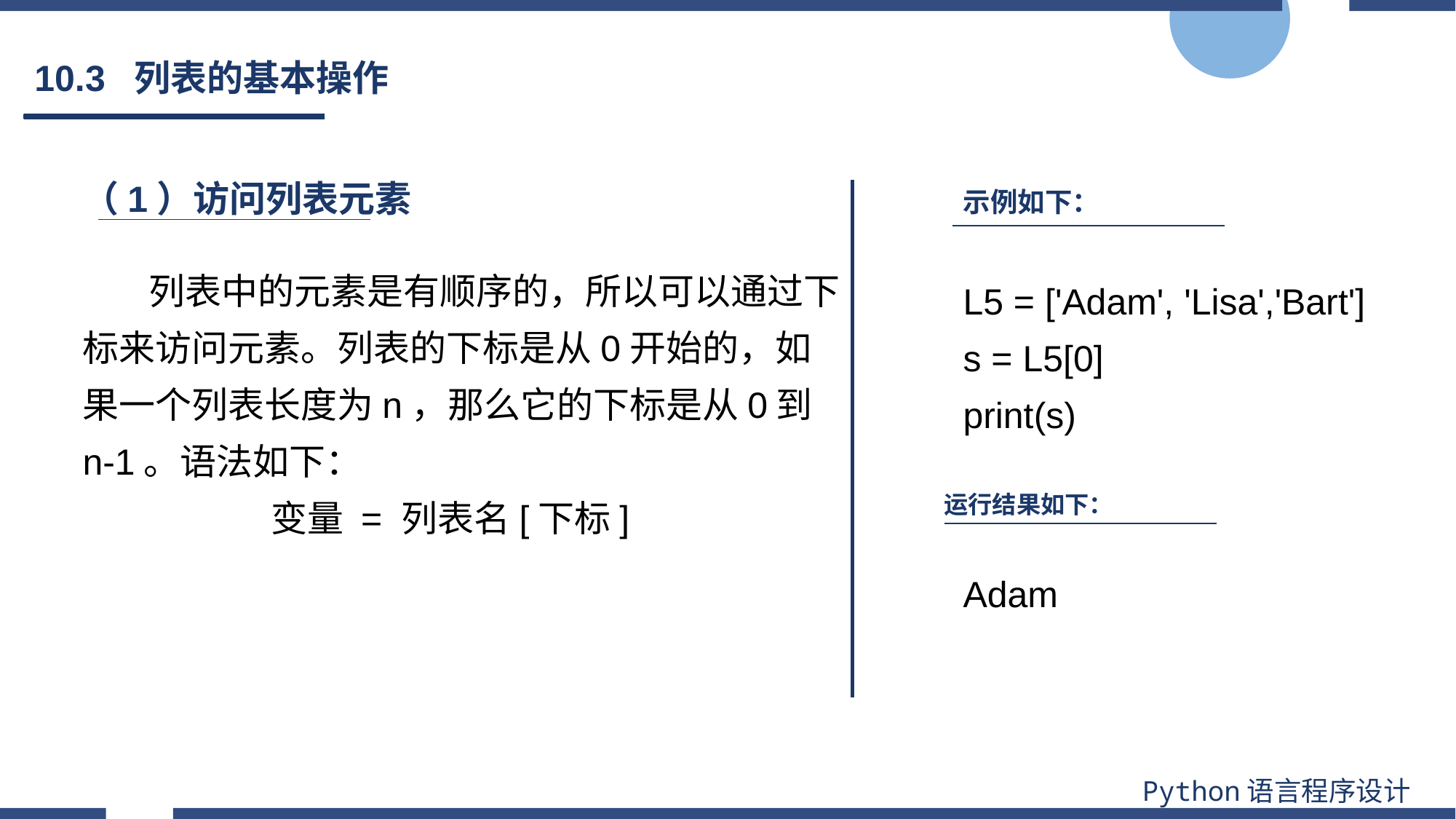

# 10.3  列表的基本操作
（1）访问列表元素
示例如下：
       列表中的元素是有顺序的，所以可以通过下标来访问元素。列表的下标是从0开始的，如果一个列表长度为n，那么它的下标是从0到n-1。语法如下：
                      变量 = 列表名[下标]
L5 = ['Adam', 'Lisa','Bart']
s = L5[0]
print(s)

运行结果如下：
Adam